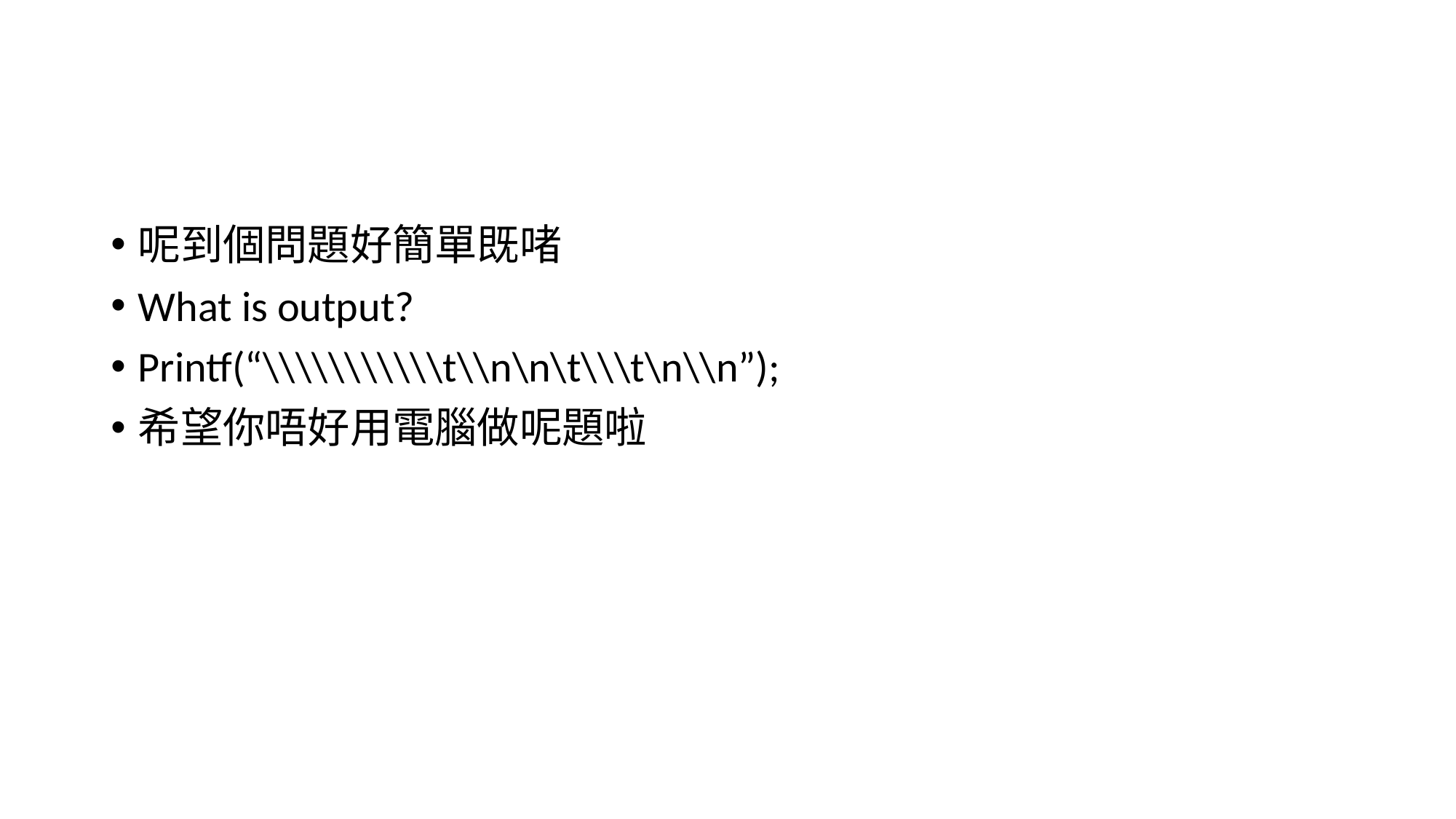

#
呢到個問題好簡單既啫
What is output?
Printf(“\\\\\\\\\\\t\\n\n\t\\\t\n\\n”);
希望你唔好用電腦做呢題啦